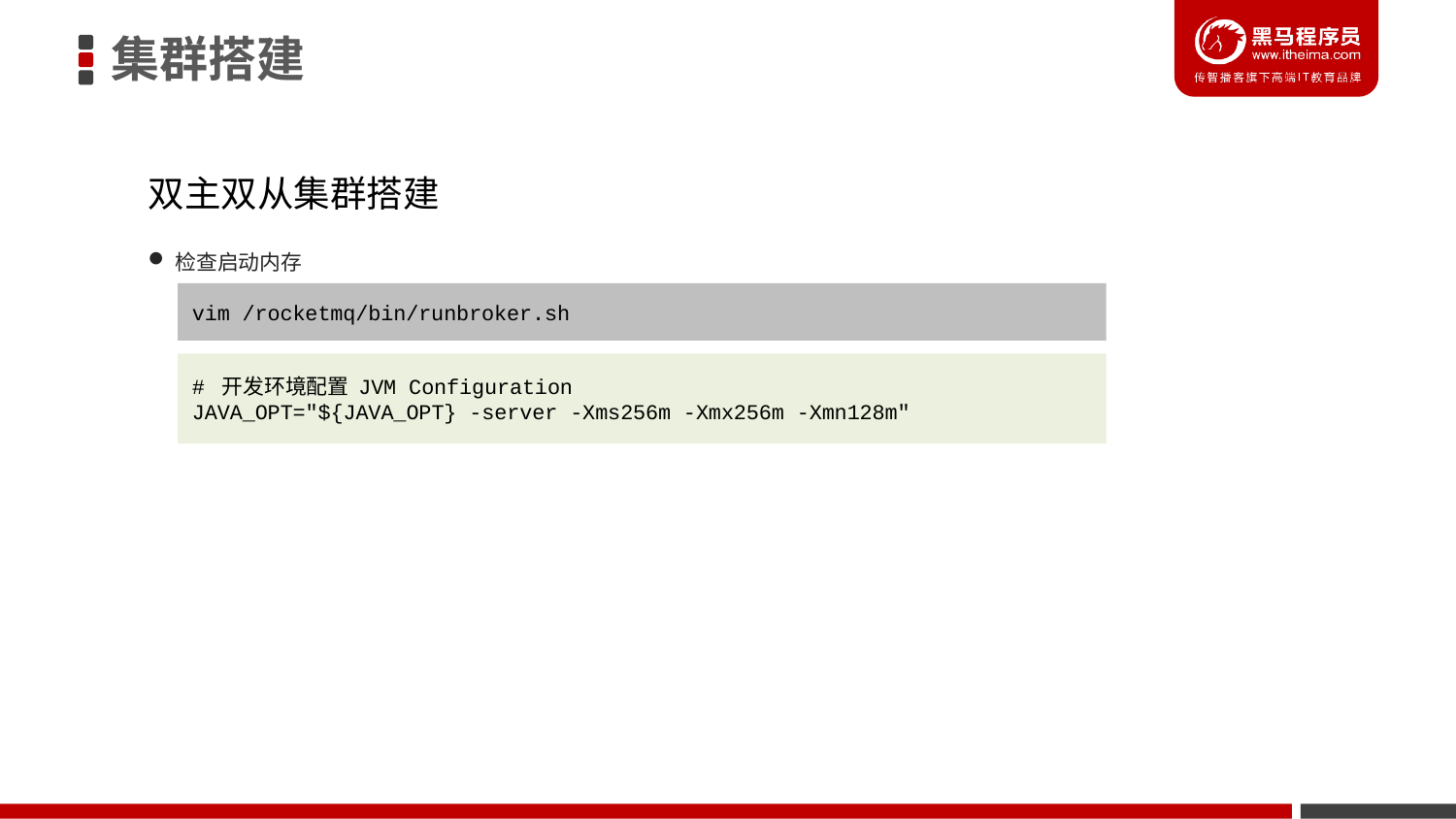

集群搭建
双主双从集群搭建
检查启动内存
vim /rocketmq/bin/runbroker.sh
# 开发环境配置 JVM Configuration
JAVA_OPT="${JAVA_OPT} -server -Xms256m -Xmx256m -Xmn128m"